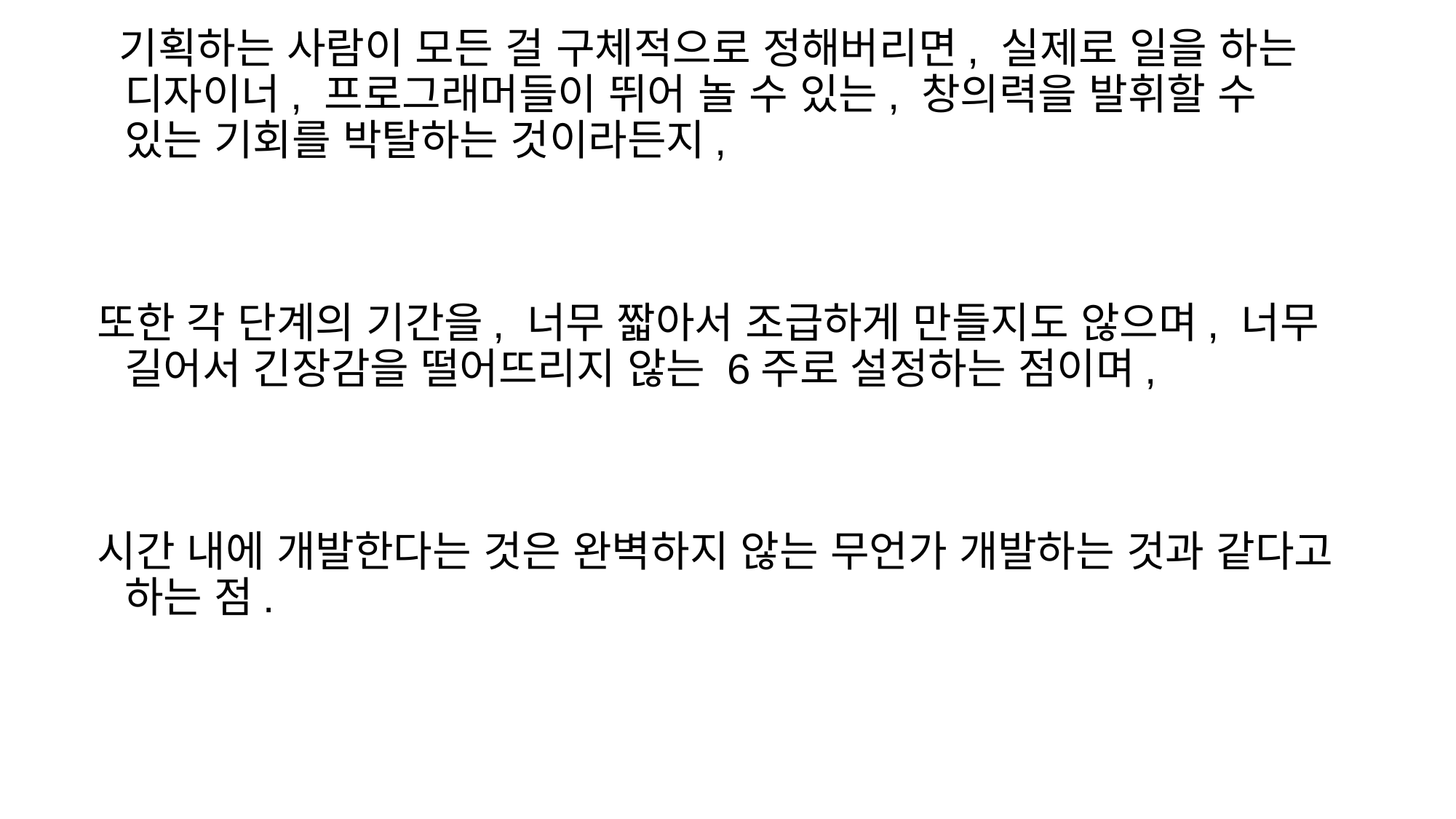

기획하는 사람이 모든 걸 구체적으로 정해버리면, 실제로 일을 하는 디자이너, 프로그래머들이 뛰어 놀 수 있는, 창의력을 발휘할 수 있는 기회를 박탈하는 것이라든지,

또한 각 단계의 기간을, 너무 짧아서 조급하게 만들지도 않으며, 너무 길어서 긴장감을 떨어뜨리지 않는 6주로 설정하는 점이며,

시간 내에 개발한다는 것은 완벽하지 않는 무언가 개발하는 것과 같다고 하는 점.